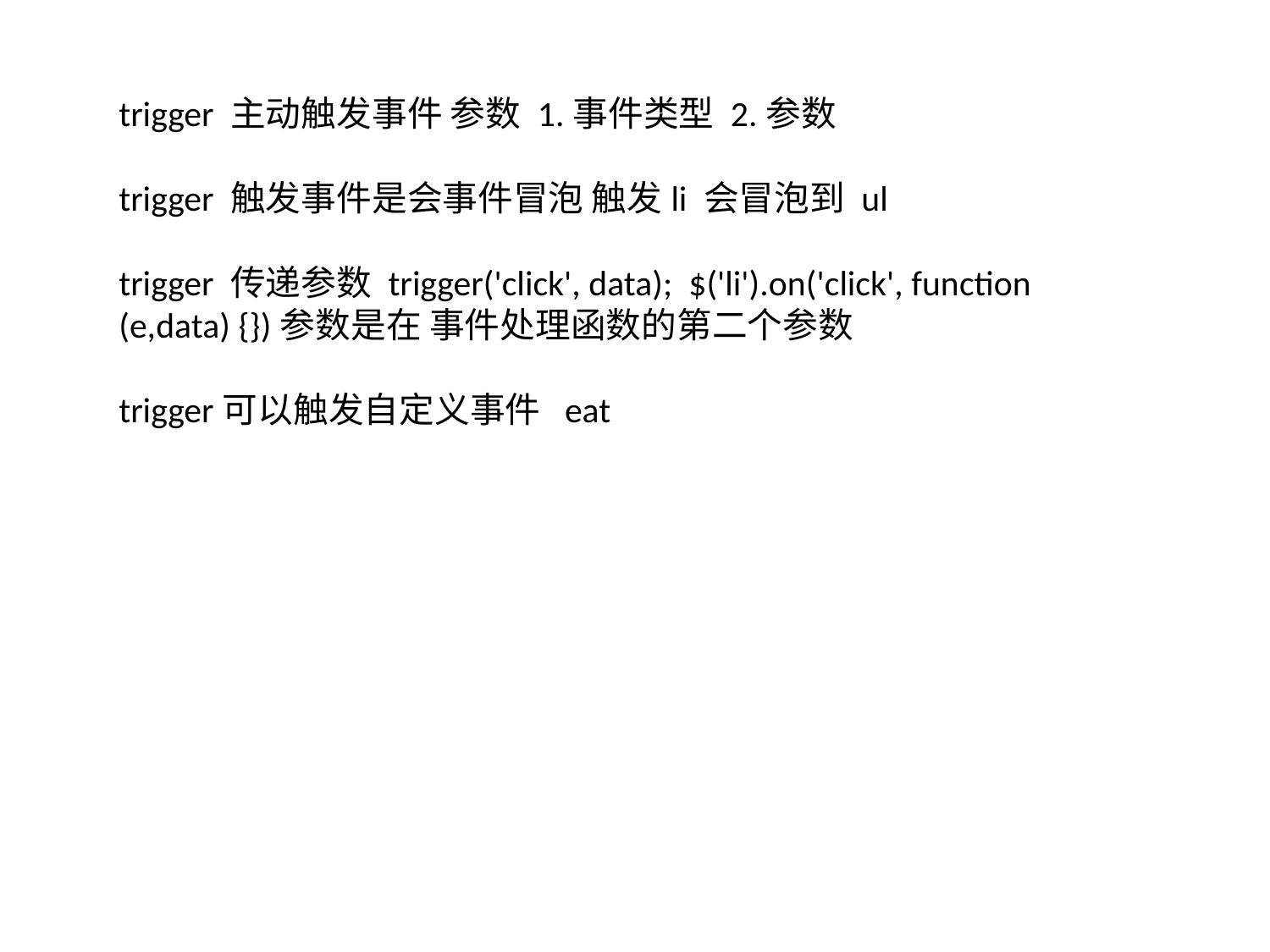

trigger 主动触发事件 参数 1.事件类型 2.参数

trigger 触发事件是会事件冒泡 触发li 会冒泡到 ul

trigger 传递参数 trigger('click', data);  $('li').on('click', function (e,data) {})参数是在 事件处理函数的第二个参数

trigger可以触发自定义事件  eat